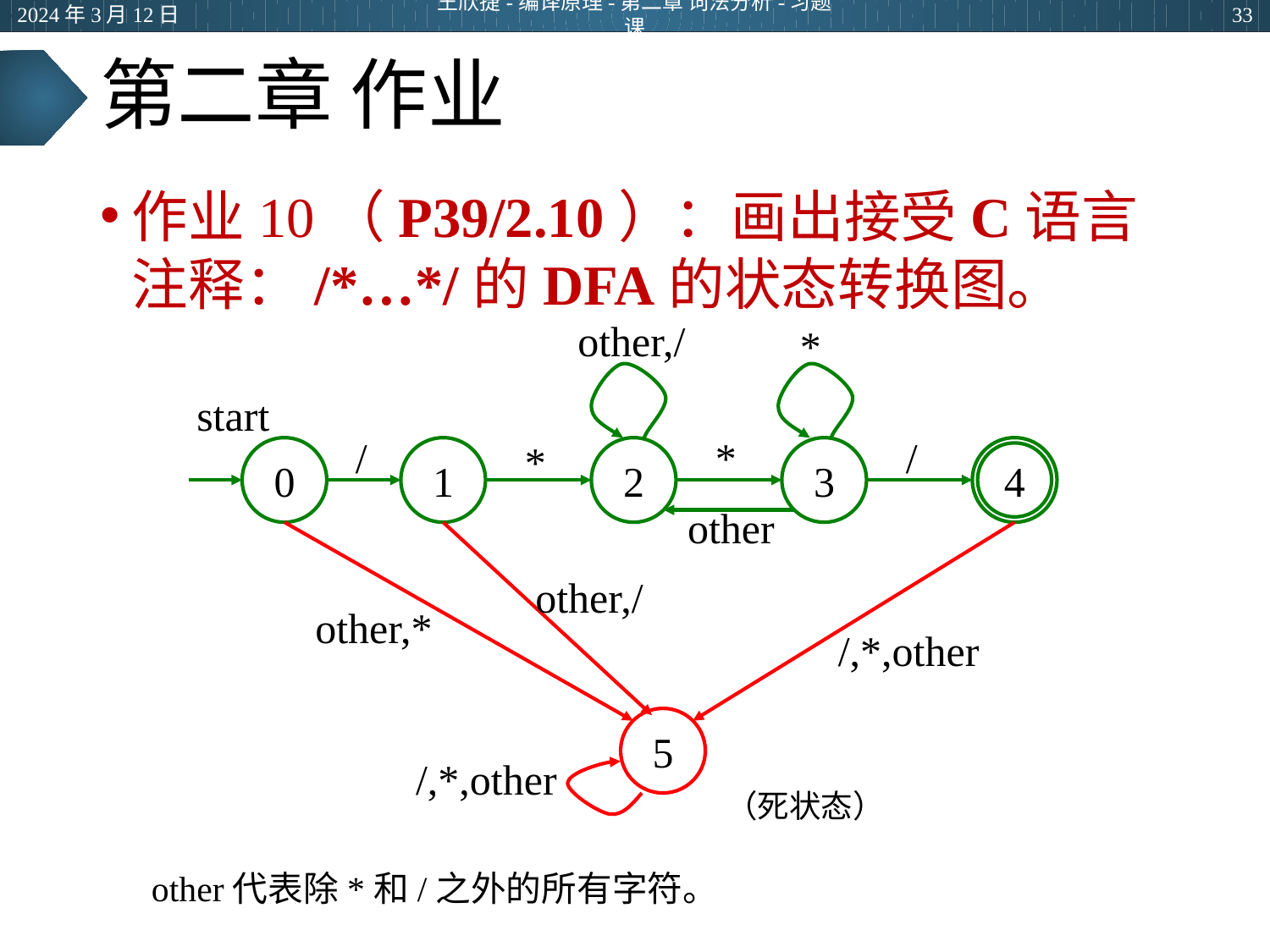

2024年3月12日
王欣捷-编译原理-第二章 词法分析-习题课
33
# 第二章 作业
作业10（P39/2.10）：画出接受C语言注释：/*…*/的DFA的状态转换图。
other,/
*

start
/
*
/
*
0
1
2
3

4
other
other,/
other,*
/,*,other
5
/,*,other

（死状态）
other代表除*和/之外的所有字符。